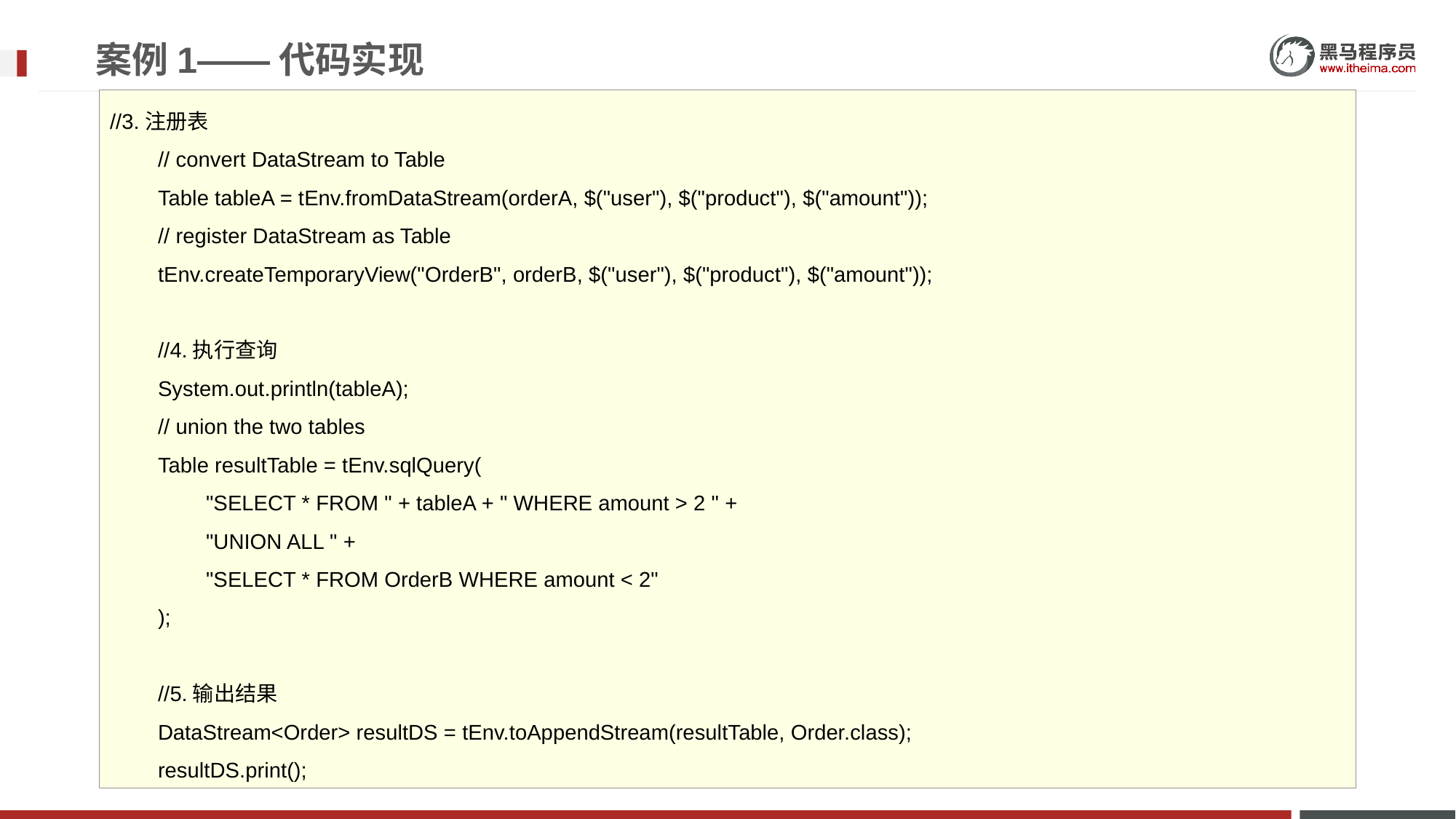

# 案例1——代码实现
//3.注册表
        // convert DataStream to Table
        Table tableA = tEnv.fromDataStream(orderA, $("user"), $("product"), $("amount"));
        // register DataStream as Table
        tEnv.createTemporaryView("OrderB", orderB, $("user"), $("product"), $("amount"));

        //4.执行查询
        System.out.println(tableA);
        // union the two tables
        Table resultTable = tEnv.sqlQuery(
                "SELECT * FROM " + tableA + " WHERE amount > 2 " +
                "UNION ALL " +
                "SELECT * FROM OrderB WHERE amount < 2"
        );

        //5.输出结果
        DataStream<Order> resultDS = tEnv.toAppendStream(resultTable, Order.class);
        resultDS.print();